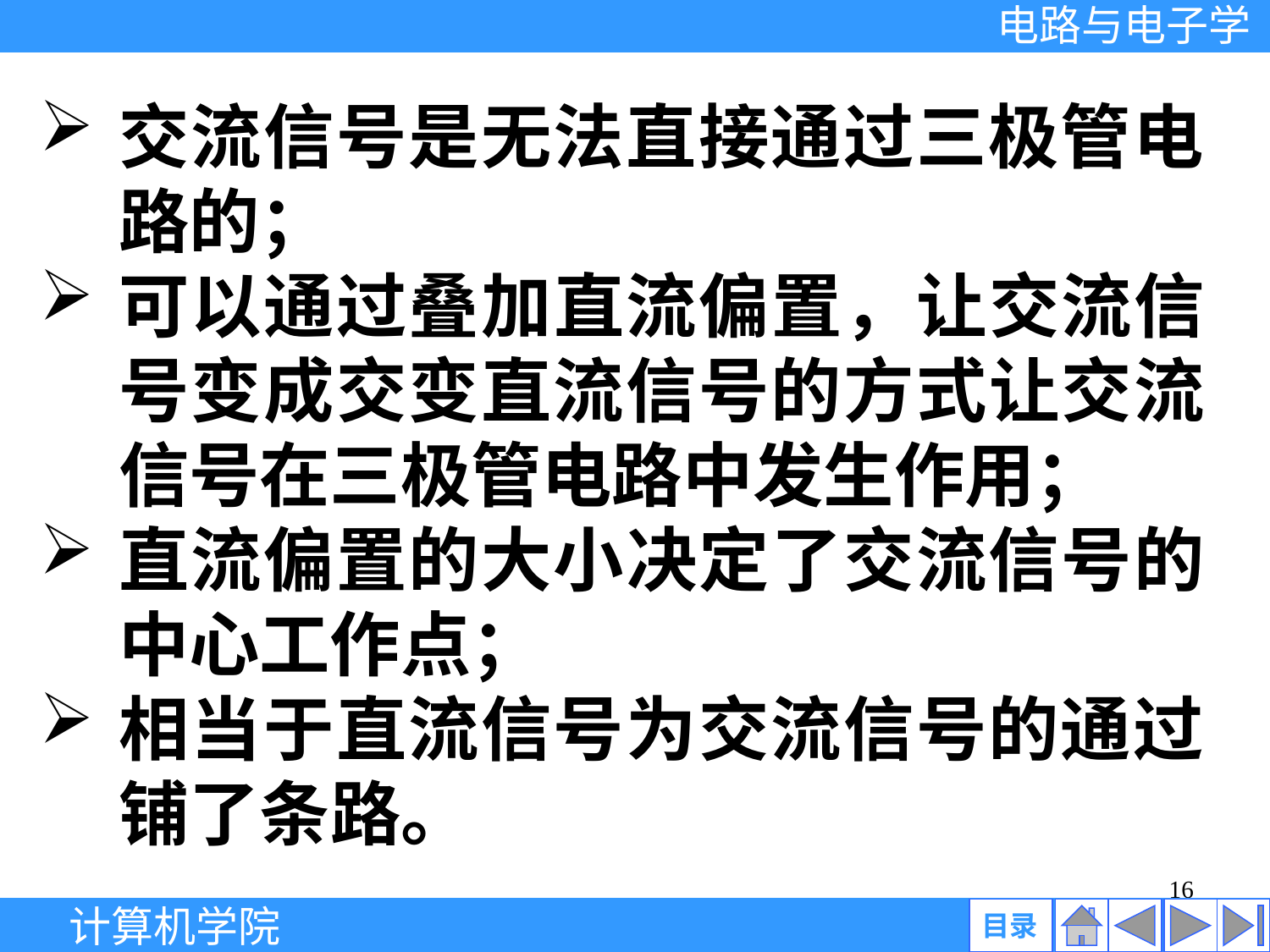

交流信号是无法直接通过三极管电路的；
可以通过叠加直流偏置，让交流信号变成交变直流信号的方式让交流信号在三极管电路中发生作用；
直流偏置的大小决定了交流信号的中心工作点；
相当于直流信号为交流信号的通过铺了条路。